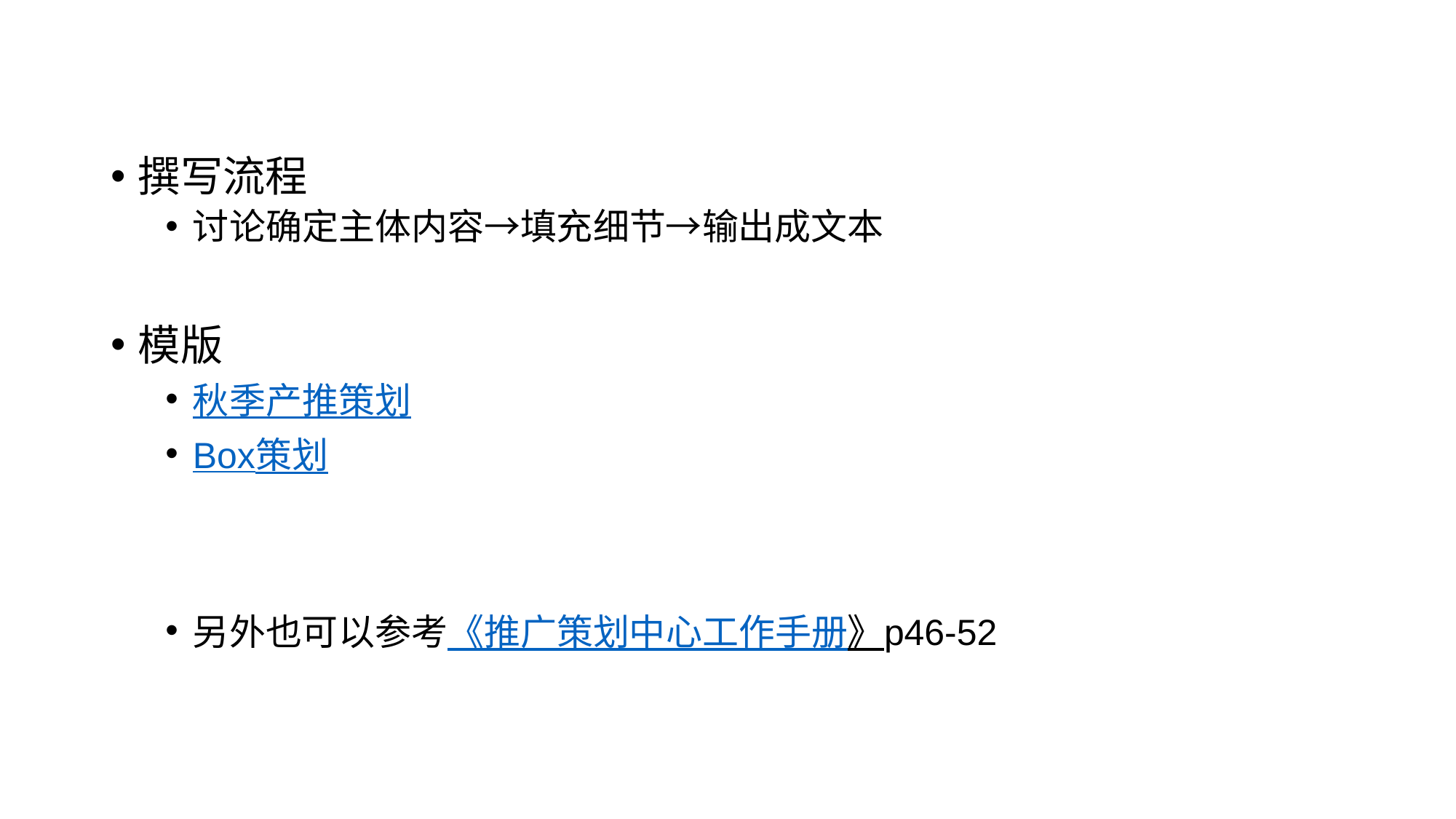

撰写流程
讨论确定主体内容→填充细节→输出成文本

模版
秋季产推策划
Box策划

另外也可以参考《推广策划中心工作手册》p46-52